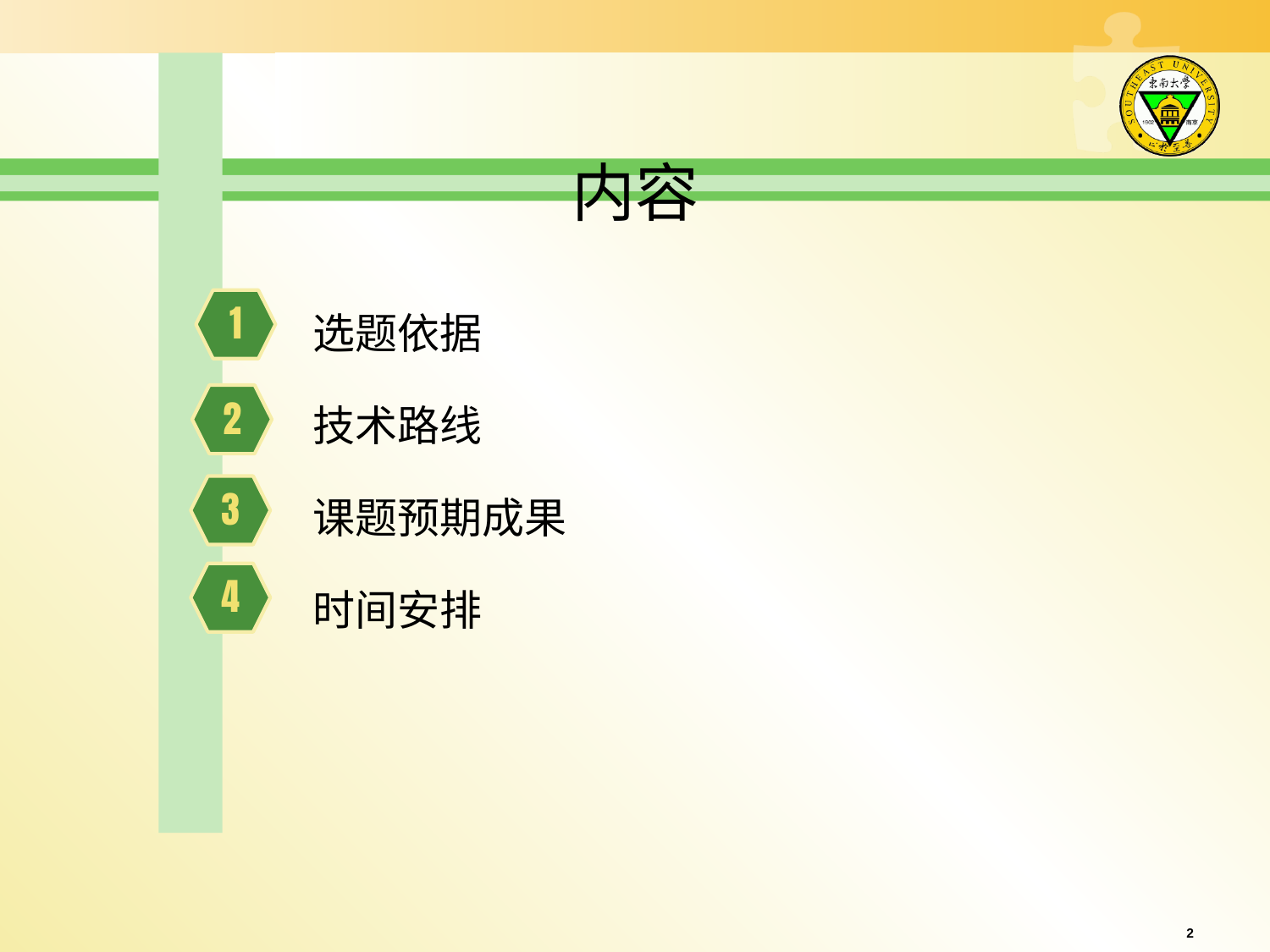

内容
选题依据
技术路线
课题预期成果
时间安排
1
2
3
4
2